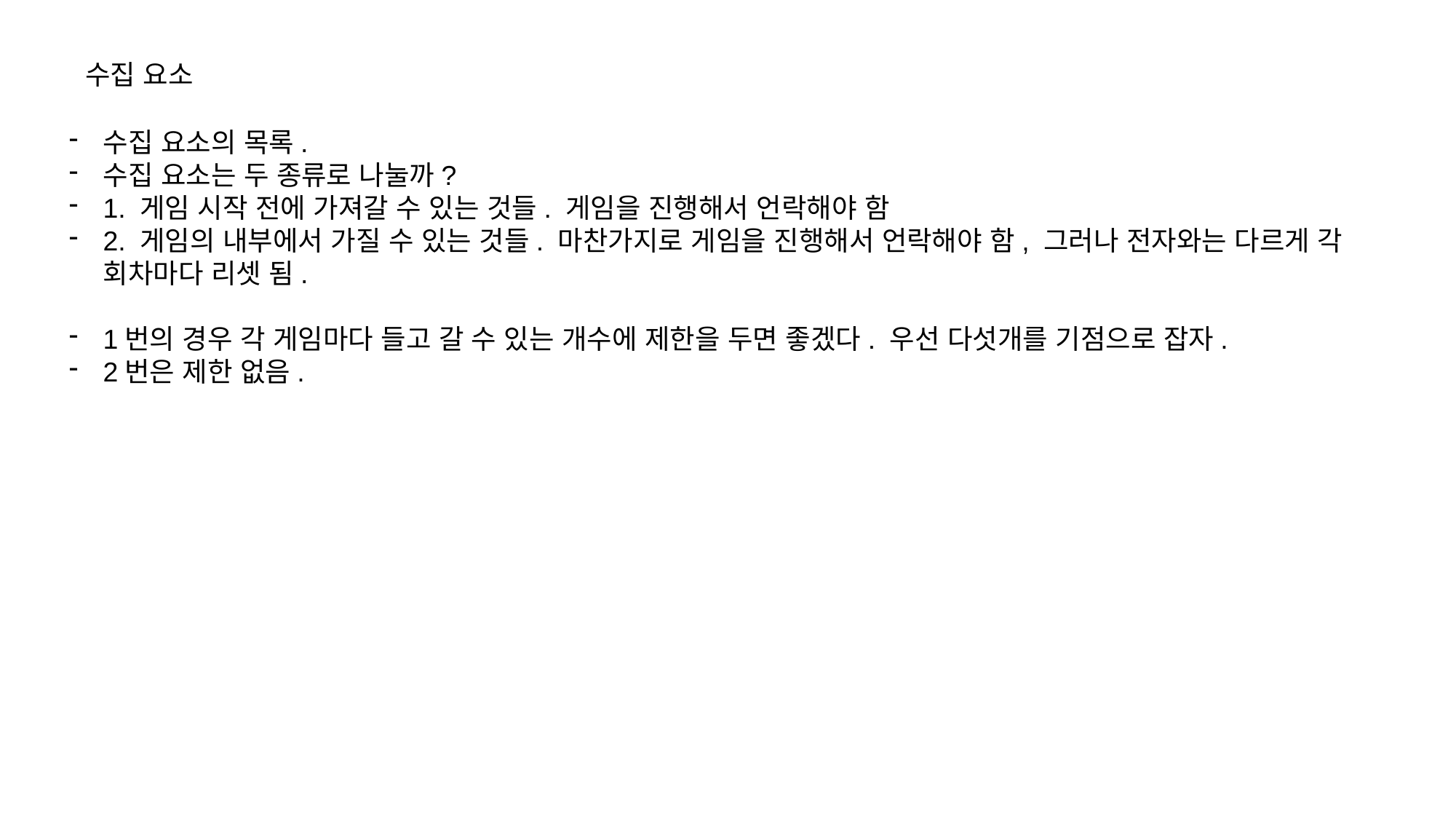

수집 요소
수집 요소의 목록.
수집 요소는 두 종류로 나눌까?
1. 게임 시작 전에 가져갈 수 있는 것들. 게임을 진행해서 언락해야 함
2. 게임의 내부에서 가질 수 있는 것들. 마찬가지로 게임을 진행해서 언락해야 함, 그러나 전자와는 다르게 각 회차마다 리셋 됨.

1번의 경우 각 게임마다 들고 갈 수 있는 개수에 제한을 두면 좋겠다. 우선 다섯개를 기점으로 잡자.
2번은 제한 없음.